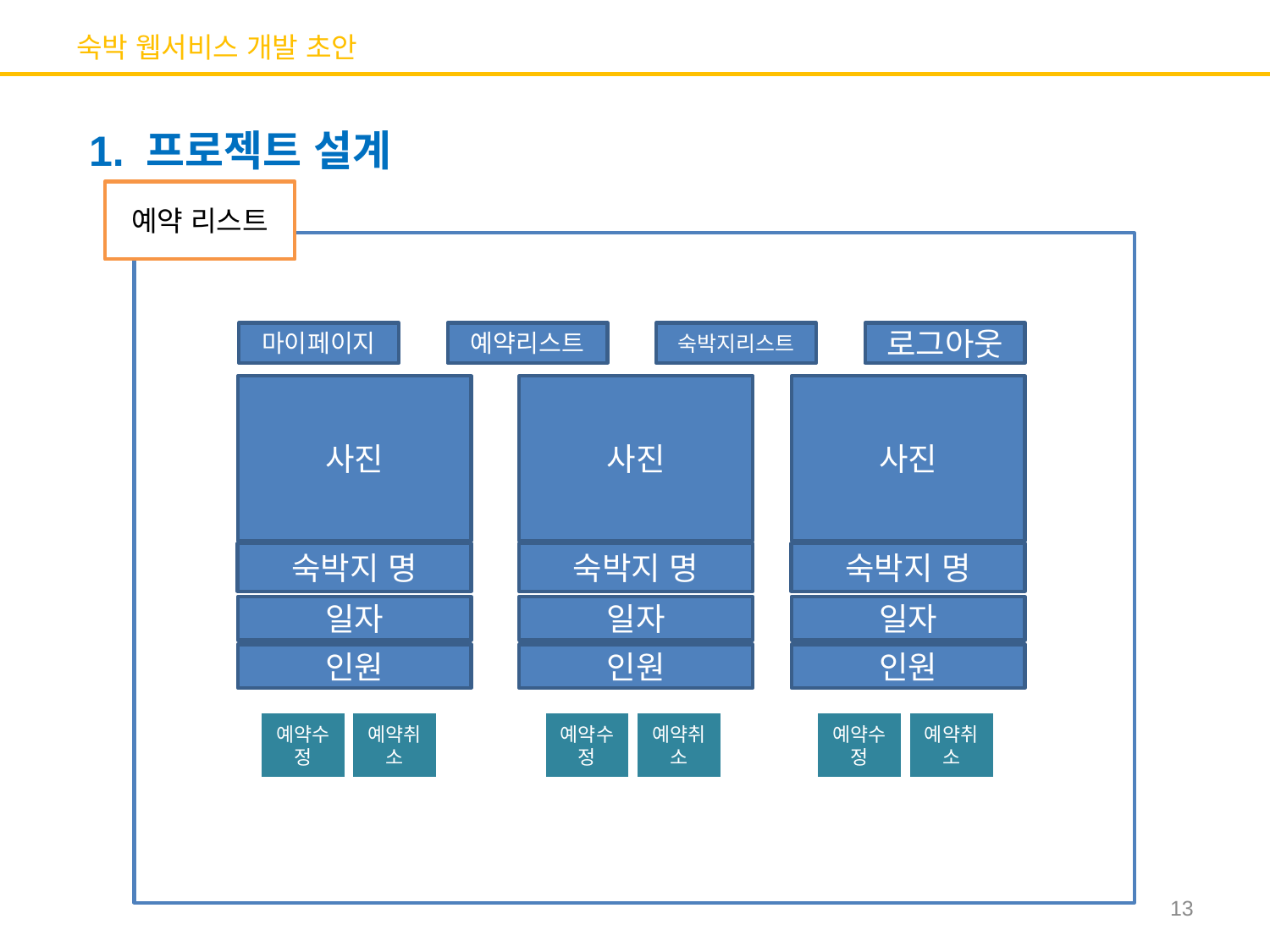

# 숙박 웹서비스 개발 초안
1. 프로젝트 설계
예약 리스트

마이페이지
예약리스트
숙박지리스트
로그아웃
사진
사진
사진
숙박지 명
숙박지 명
숙박지 명
일자
일자
일자
인원
인원
인원
예약수정
예약취소
예약수정
예약취소
예약수정
예약취소
13